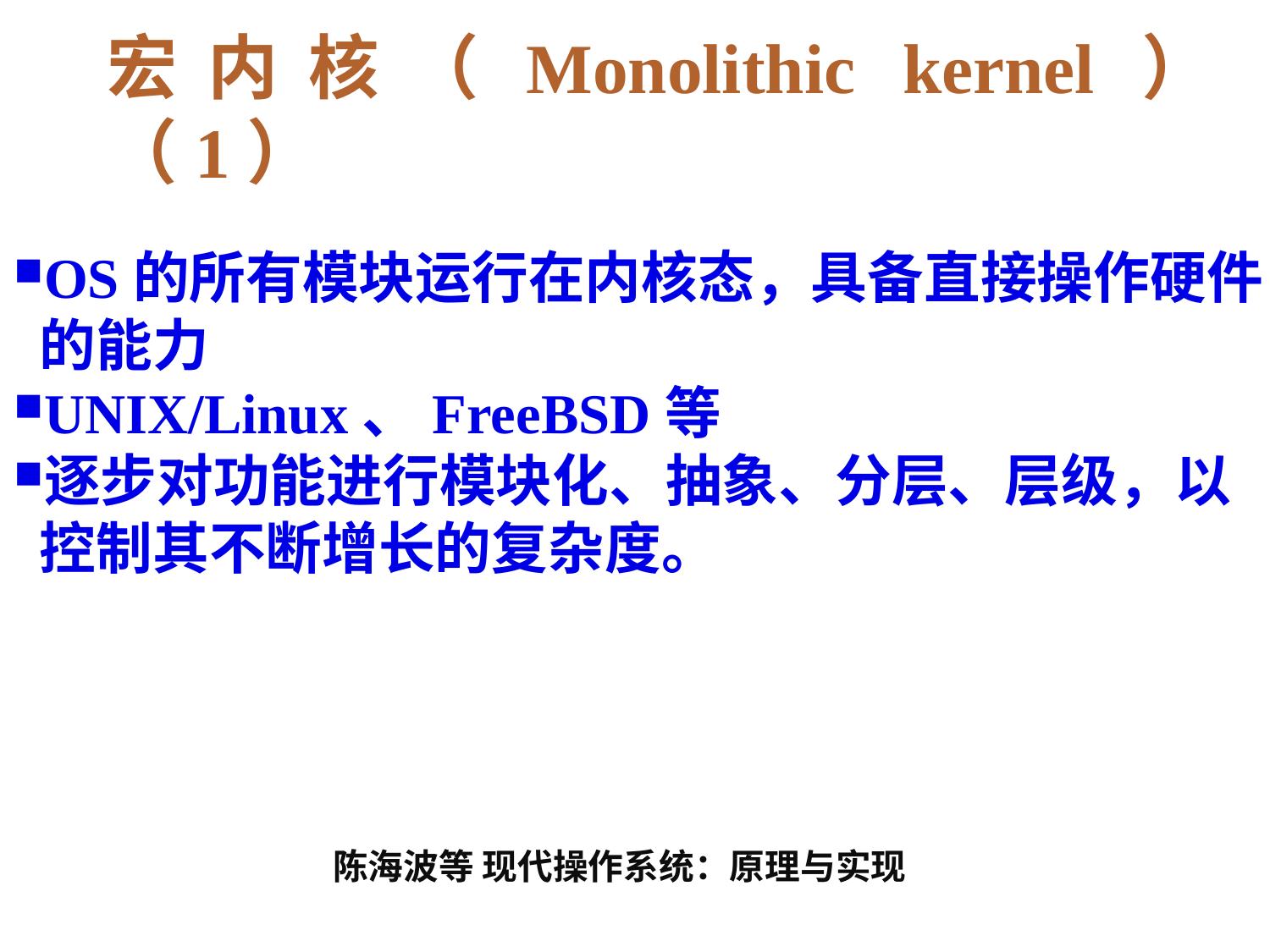

宏内核（Monolithic kernel） （1）
OS的所有模块运行在内核态，具备直接操作硬件的能力
UNIX/Linux、FreeBSD等
逐步对功能进行模块化、抽象、分层、层级，以控制其不断增长的复杂度。
陈海波等 现代操作系统：原理与实现
2021/9/3
第 20 页